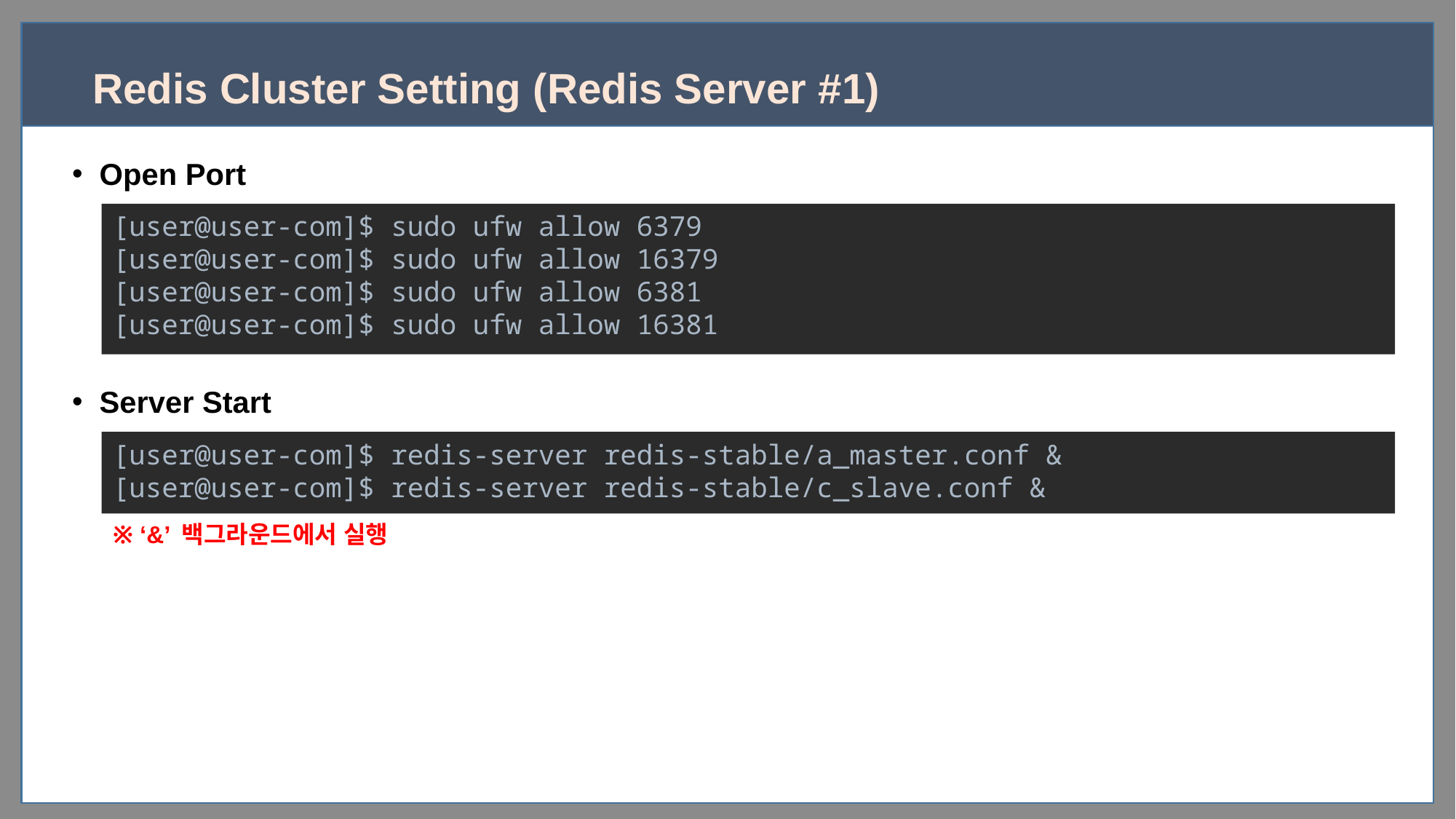

# Redis Cluster Setting (Redis Server #1)
Open Port
[user@user-com]$ sudo ufw allow 6379
[user@user-com]$ sudo ufw allow 16379
[user@user-com]$ sudo ufw allow 6381
[user@user-com]$ sudo ufw allow 16381

Server Start
[user@user-com]$ redis-server redis-stable/a_master.conf &
[user@user-com]$ redis-server redis-stable/c_slave.conf &
※ ‘&’ 백그라운드에서 실행